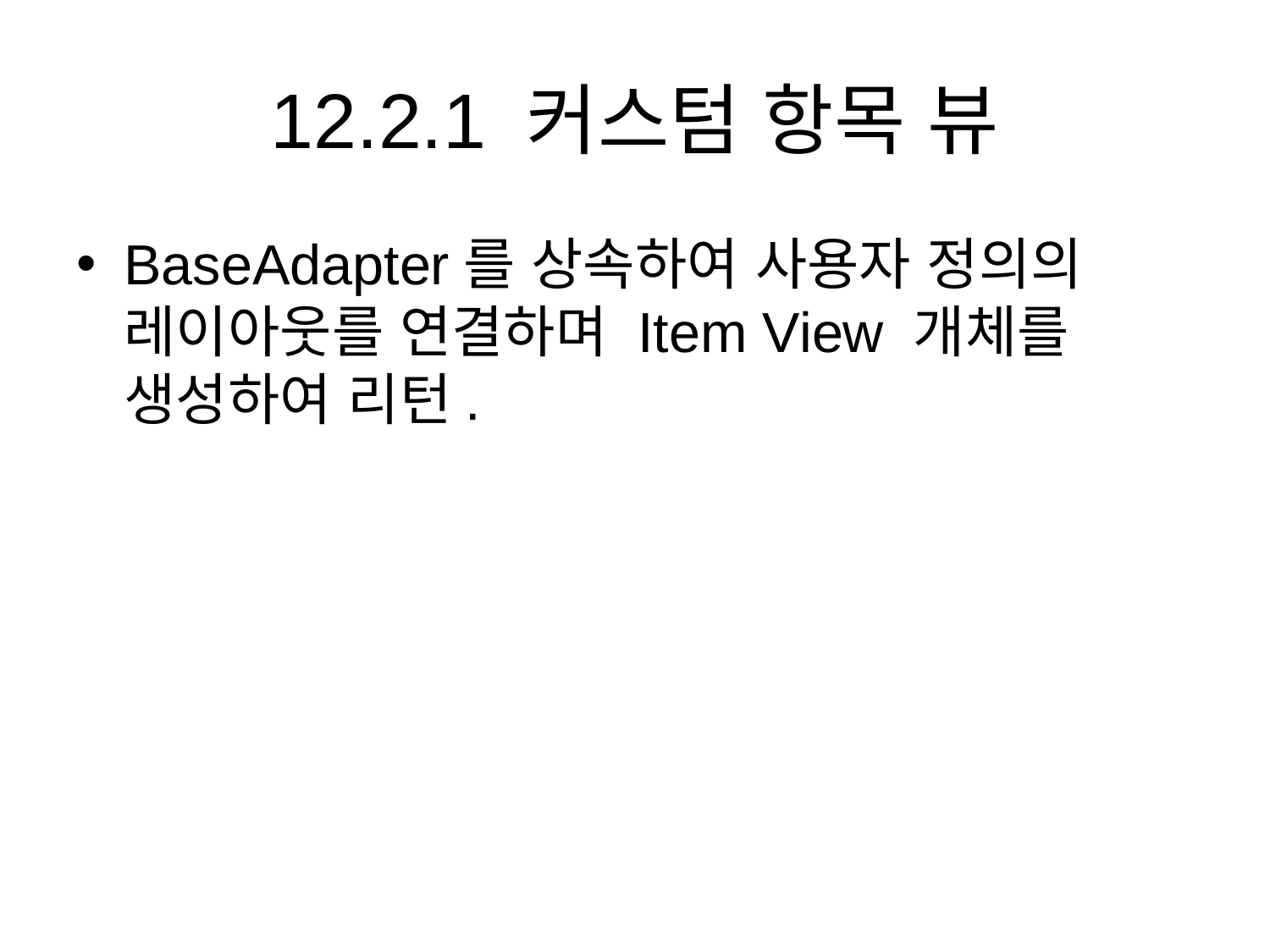

# 12.2.1 커스텀 항목 뷰
BaseAdapter를 상속하여 사용자 정의의 레이아웃를 연결하며 Item View 개체를 생성하여 리턴.